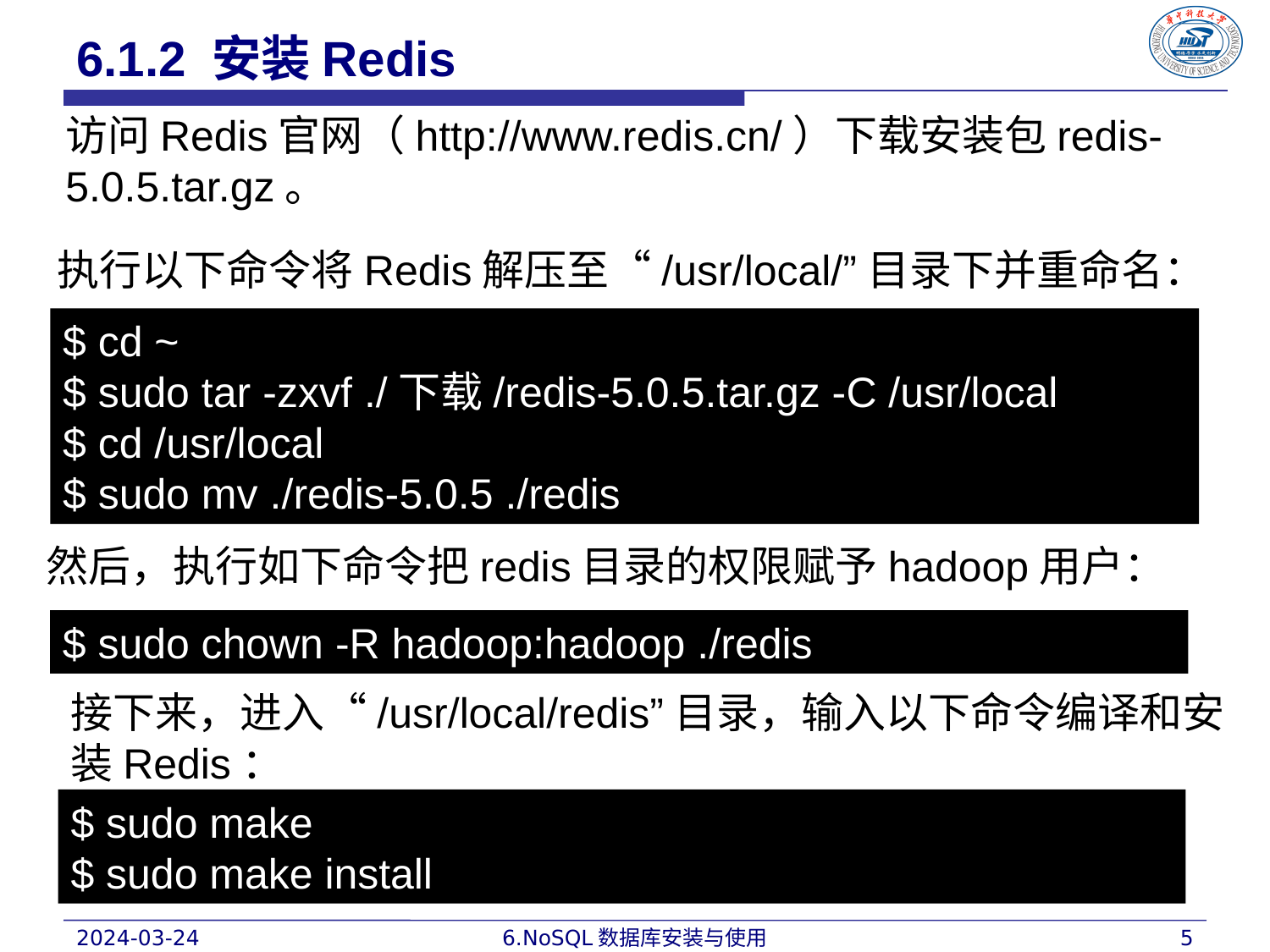

6.1.2 安装Redis
访问Redis官网（http://www.redis.cn/）下载安装包redis-5.0.5.tar.gz。
执行以下命令将Redis解压至“/usr/local/”目录下并重命名：
$ cd ~
$ sudo tar -zxvf ./下载/redis-5.0.5.tar.gz -C /usr/local
$ cd /usr/local
$ sudo mv ./redis-5.0.5 ./redis
然后，执行如下命令把redis目录的权限赋予hadoop用户：
$ sudo chown -R hadoop:hadoop ./redis
接下来，进入“/usr/local/redis”目录，输入以下命令编译和安装Redis：
$ sudo make
$ sudo make install
2024-03-24
6.NoSQL数据库安装与使用
5